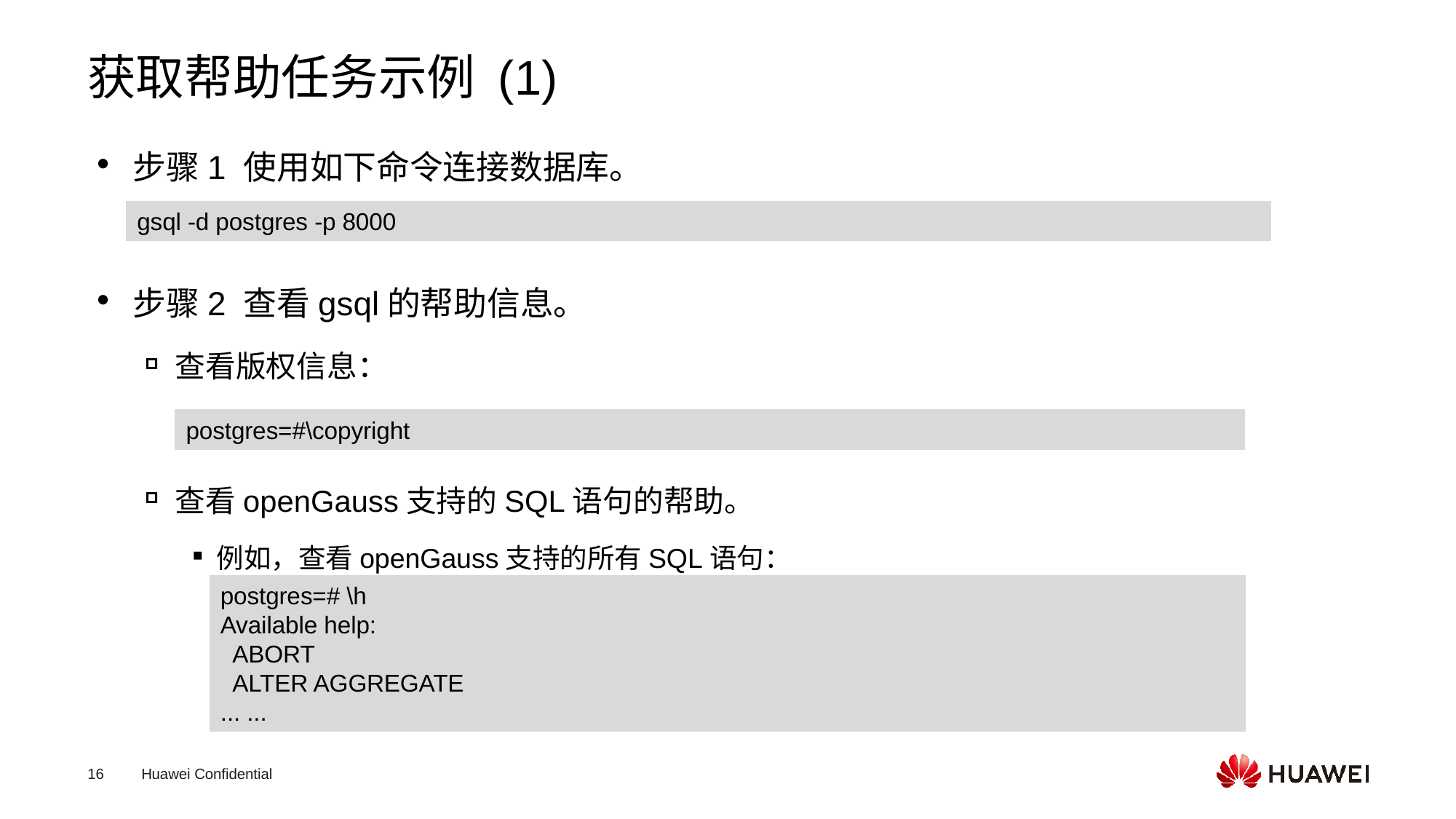

# 获取帮助任务示例 (1)
步骤1 使用如下命令连接数据库。

步骤2 查看gsql的帮助信息。
查看版权信息：

查看openGauss支持的SQL语句的帮助。
例如，查看openGauss支持的所有SQL语句：

gsql -d postgres -p 8000
postgres=#\copyright
postgres=# \h
Available help:
  ABORT
  ALTER AGGREGATE
... ...